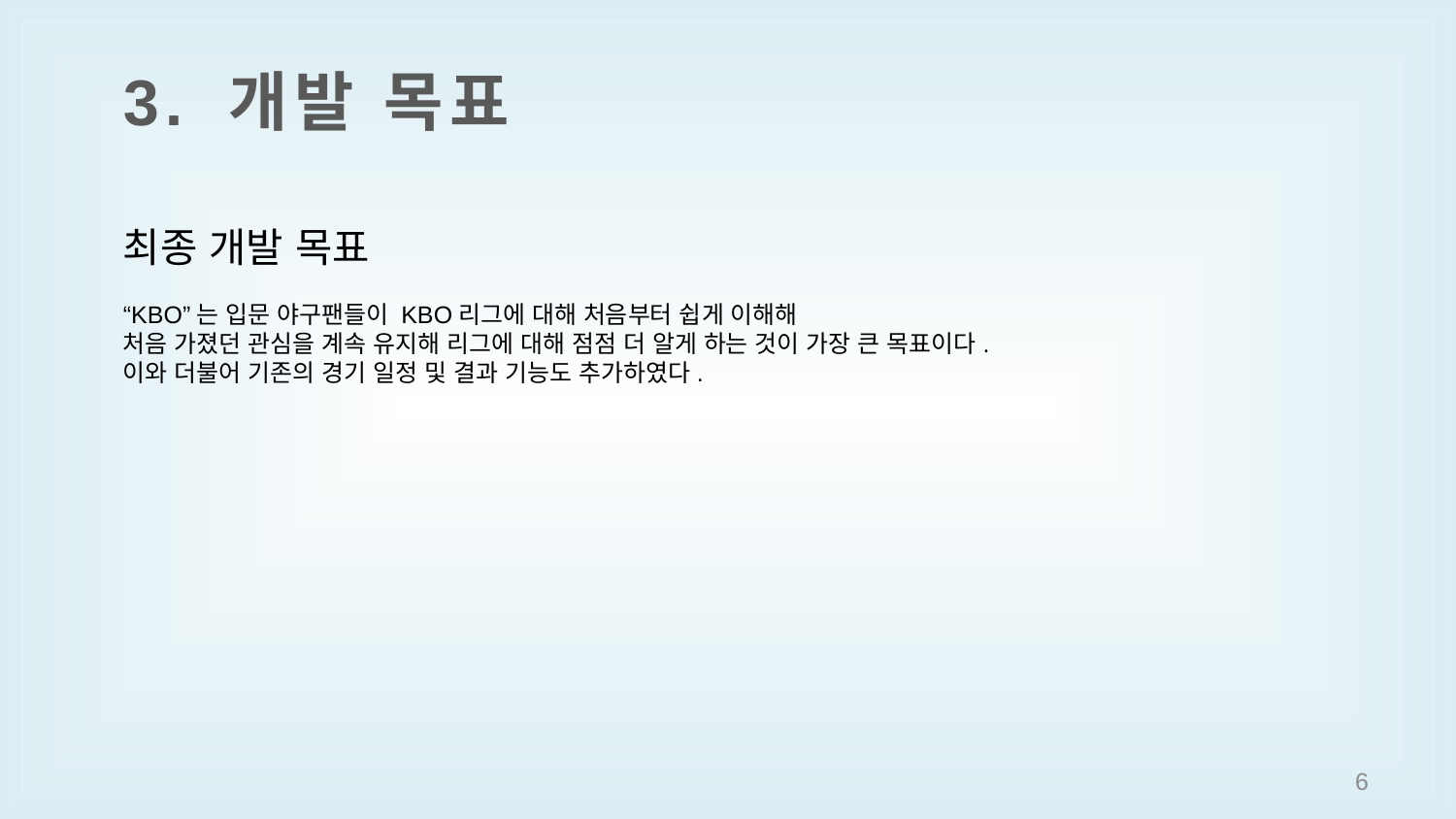

3. 개발 목표
최종 개발 목표

“KBO”는 입문 야구팬들이 KBO리그에 대해 처음부터 쉽게 이해해
처음 가졌던 관심을 계속 유지해 리그에 대해 점점 더 알게 하는 것이 가장 큰 목표이다.
이와 더불어 기존의 경기 일정 및 결과 기능도 추가하였다.
6